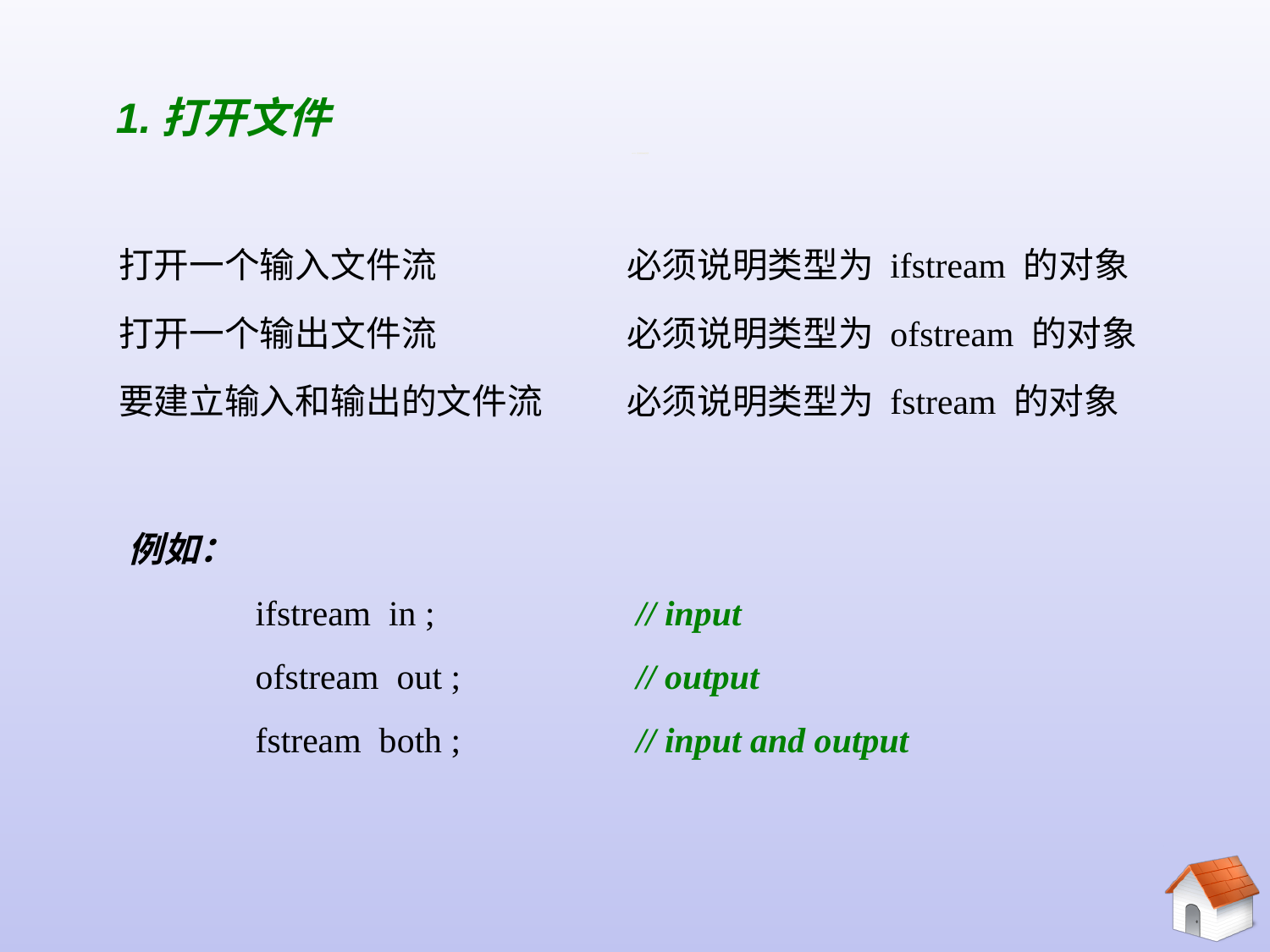

# 10.5.2  打开和关闭文件
1.打开文件
打开一个输入文件流		必须说明类型为 ifstream 的对象
打开一个输出文件流		必须说明类型为 ofstream 的对象
要建立输入和输出的文件流	必须说明类型为 fstream 的对象
例如：
	ifstream  in ;		// input
	ofstream  out ;		// output
	fstream  both ;		// input and output